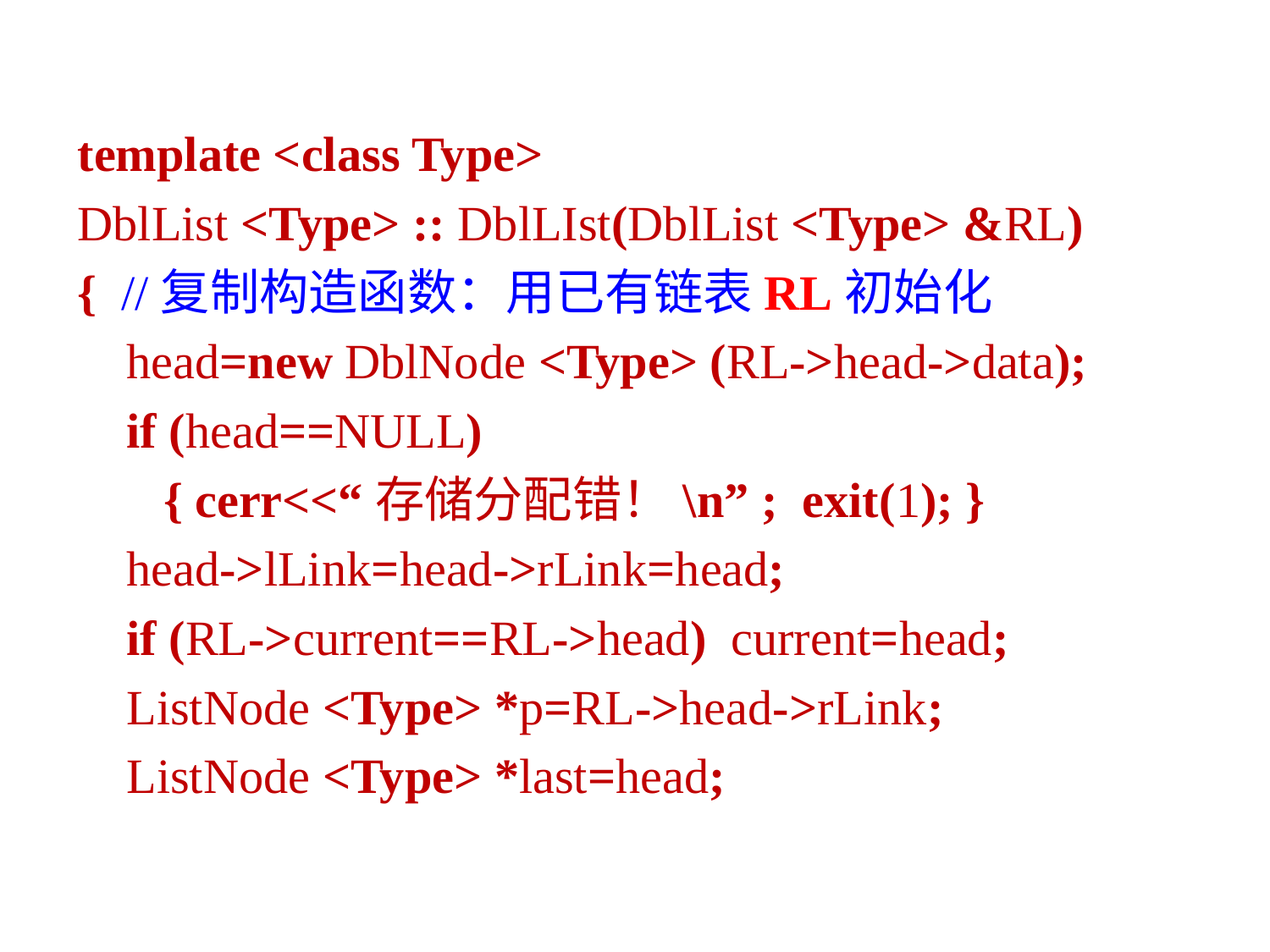

template <class Type>
DblList <Type> :: DblLIst(DblList <Type> &RL)
{  //复制构造函数：用已有链表RL初始化
    head=new DblNode <Type> (RL->head->data);
    if (head==NULL)
       { cerr<<“存储分配错！\n” ;  exit(1); }
    head->lLink=head->rLink=head;
    if (RL->current==RL->head)  current=head;
    ListNode <Type> *p=RL->head->rLink;
    ListNode <Type> *last=head;
181